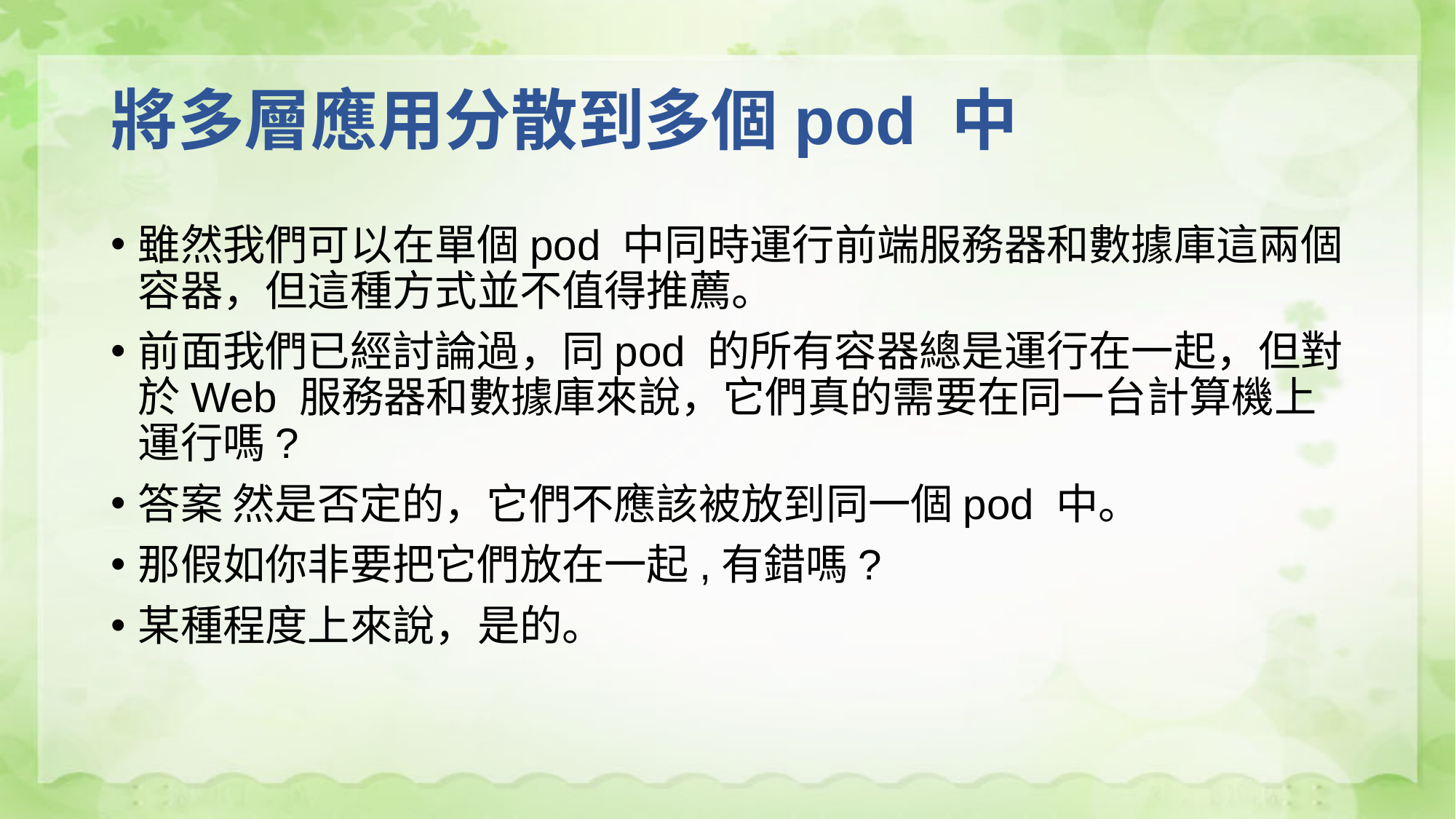

# 將多層應用分散到多個pod 中
雖然我們可以在單個pod 中同時運行前端服務器和數據庫這兩個容器，但這種方式並不值得推薦。
前面我們已經討論過，同pod 的所有容器總是運行在一起，但對於Web 服務器和數據庫來說，它們真的需要在同一台計算機上運行嗎?
答案 然是否定的，它們不應該被放到同一個pod 中。
那假如你非要把它們放在一起,有錯嗎?
某種程度上來說，是的。